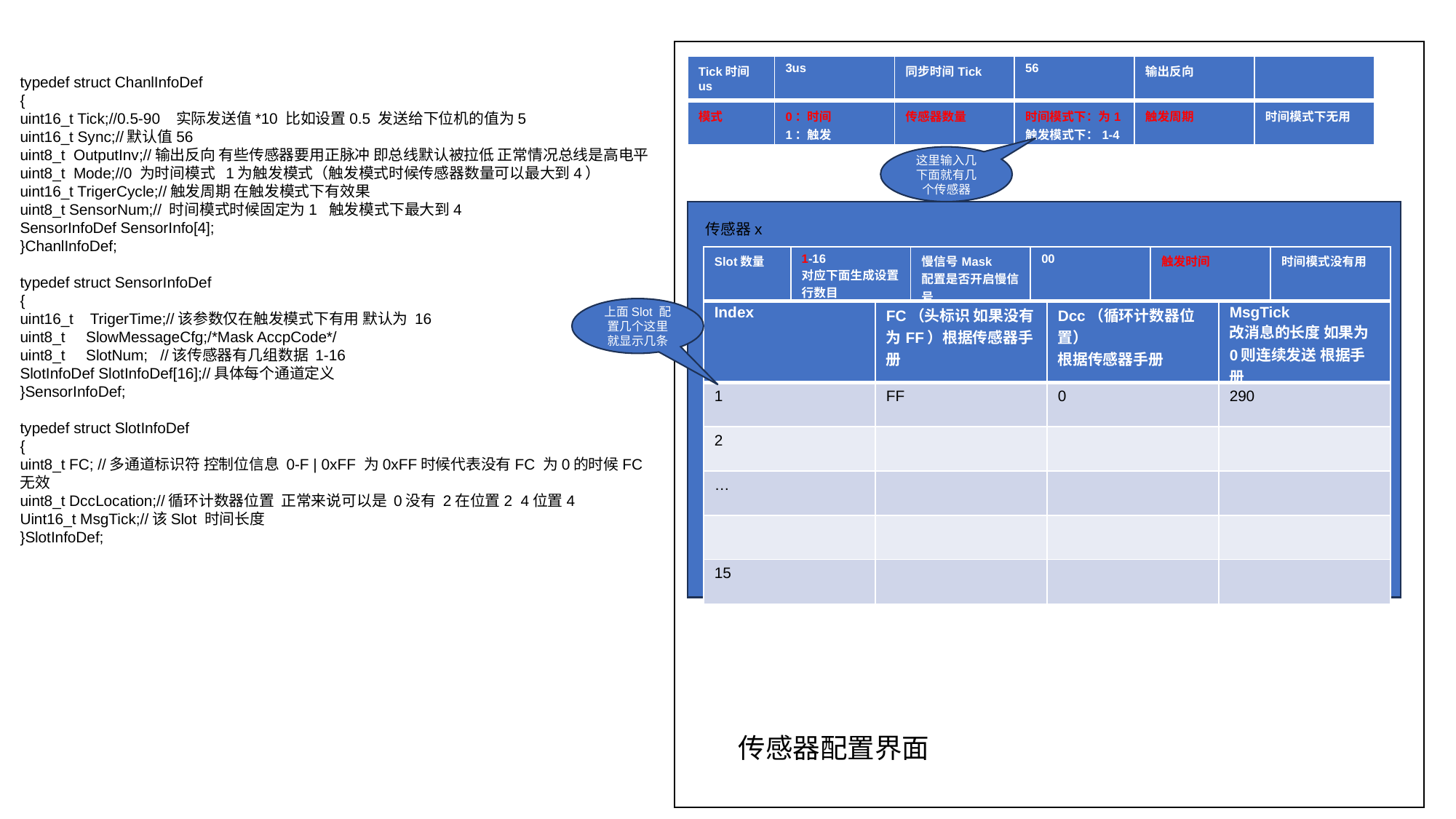

typedef struct ChanlInfoDef
{
uint16_t Tick;//0.5-90   实际发送值*10 比如设置0.5 发送给下位机的值为5
uint16_t Sync;//默认值56
uint8_t  OutputInv;//输出反向 有些传感器要用正脉冲 即总线默认被拉低 正常情况总线是高电平
uint8_t  Mode;//0 为时间模式  1为触发模式（触发模式时候传感器数量可以最大到4）
uint16_t TrigerCycle;//触发周期 在触发模式下有效果
uint8_t SensorNum;// 时间模式时候固定为1  触发模式下最大到4
SensorInfoDef SensorInfo[4];
}ChanlInfoDef;

typedef struct SensorInfoDef
{
uint16_t    TrigerTime;//该参数仅在触发模式下有用 默认为 16
uint8_t     SlowMessageCfg;/*Mask AccpCode*/
uint8_t     SlotNum;   //该传感器有几组数据 1-16
SlotInfoDef SlotInfoDef[16];//具体每个通道定义
}SensorInfoDef;

typedef struct SlotInfoDef
{
uint8_t FC; //多通道标识符 控制位信息 0-F | 0xFF 为0xFF时候代表没有FC 为0的时候FC 无效
uint8_t DccLocation;//循环计数器位置  正常来说可以是 0没有 2在位置2  4位置4
Uint16_t MsgTick;//该Slot 时间长度
}SlotInfoDef;

| Tick时间us | 3us | 同步时间Tick | 56 | 输出反向 |  |
| --- | --- | --- | --- | --- | --- |
| 模式 | 0：时间 1：触发 | 传感器数量 | 时间模式下：为1 触发模式下：1-4 | 触发周期 | 时间模式下无用 |
| --- | --- | --- | --- | --- | --- |
这里输入几下面就有几个传感器

传感器x
| Slot数量 | 1-16 对应下面生成设置行数目 | 慢信号Mask 配置是否开启慢信号 | 00 | 触发时间 | 时间模式没有用 |
| --- | --- | --- | --- | --- | --- |
上面Slot 配置几个这里就显示几条
| Index | FC（头标识 如果没有为FF）根据传感器手册 | Dcc（循环计数器位置） 根据传感器手册 | MsgTick 改消息的长度 如果为0则连续发送 根据手册 |
| --- | --- | --- | --- |
| 1 | FF | 0 | 290 |
| 2 |  |  |  |
| … |  |  |  |
|  |  |  |  |
| 15 |  |  |  |
传感器配置界面